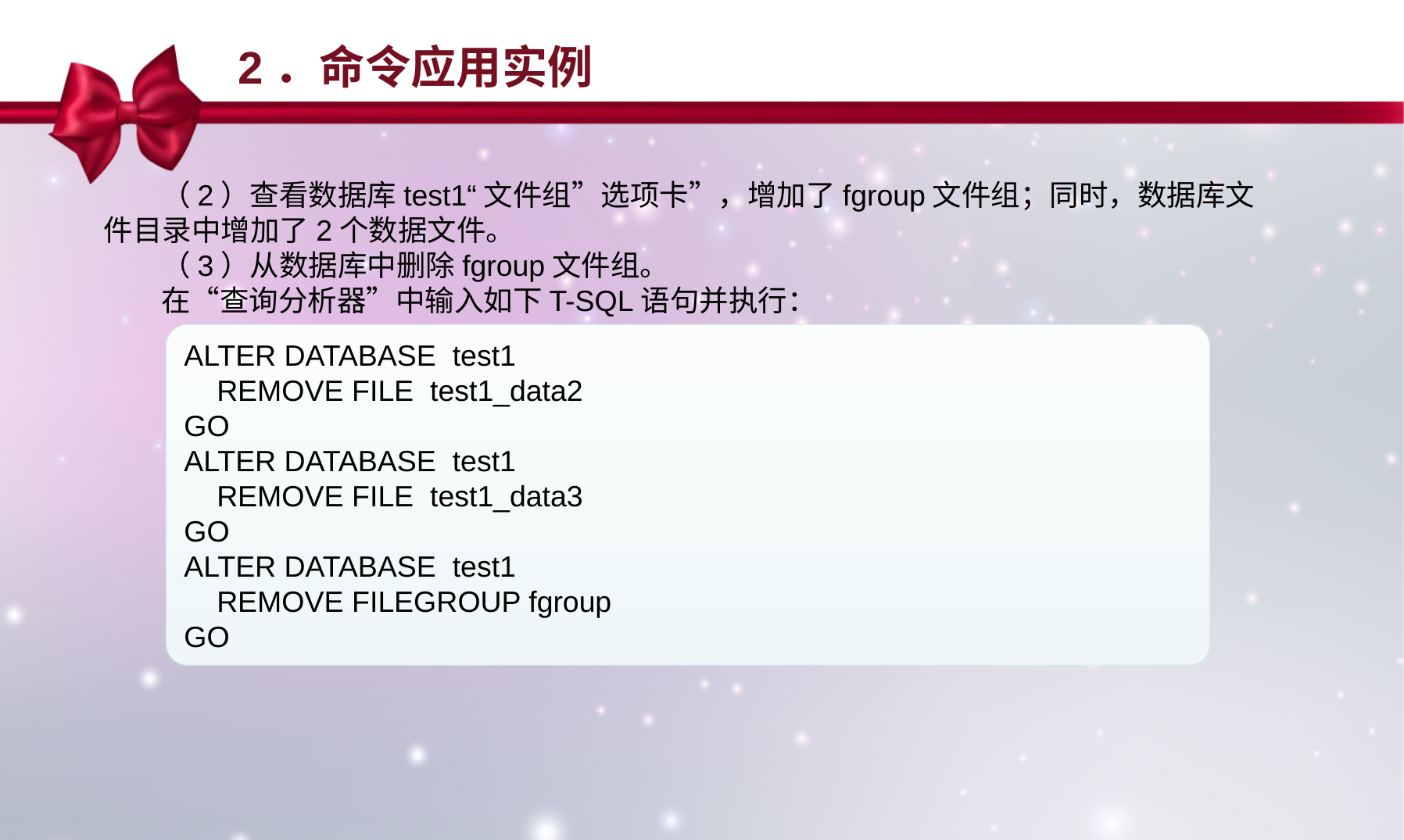

2．命令应用实例
（2）查看数据库test1“文件组”选项卡”，增加了fgroup文件组；同时，数据库文件目录中增加了2个数据文件。
（3）从数据库中删除fgroup文件组。
在“查询分析器”中输入如下T-SQL语句并执行：
ALTER DATABASE  test1
    REMOVE FILE  test1_data2
GO
ALTER DATABASE  test1
    REMOVE FILE  test1_data3
GO
ALTER DATABASE  test1
    REMOVE FILEGROUP fgroup
GO